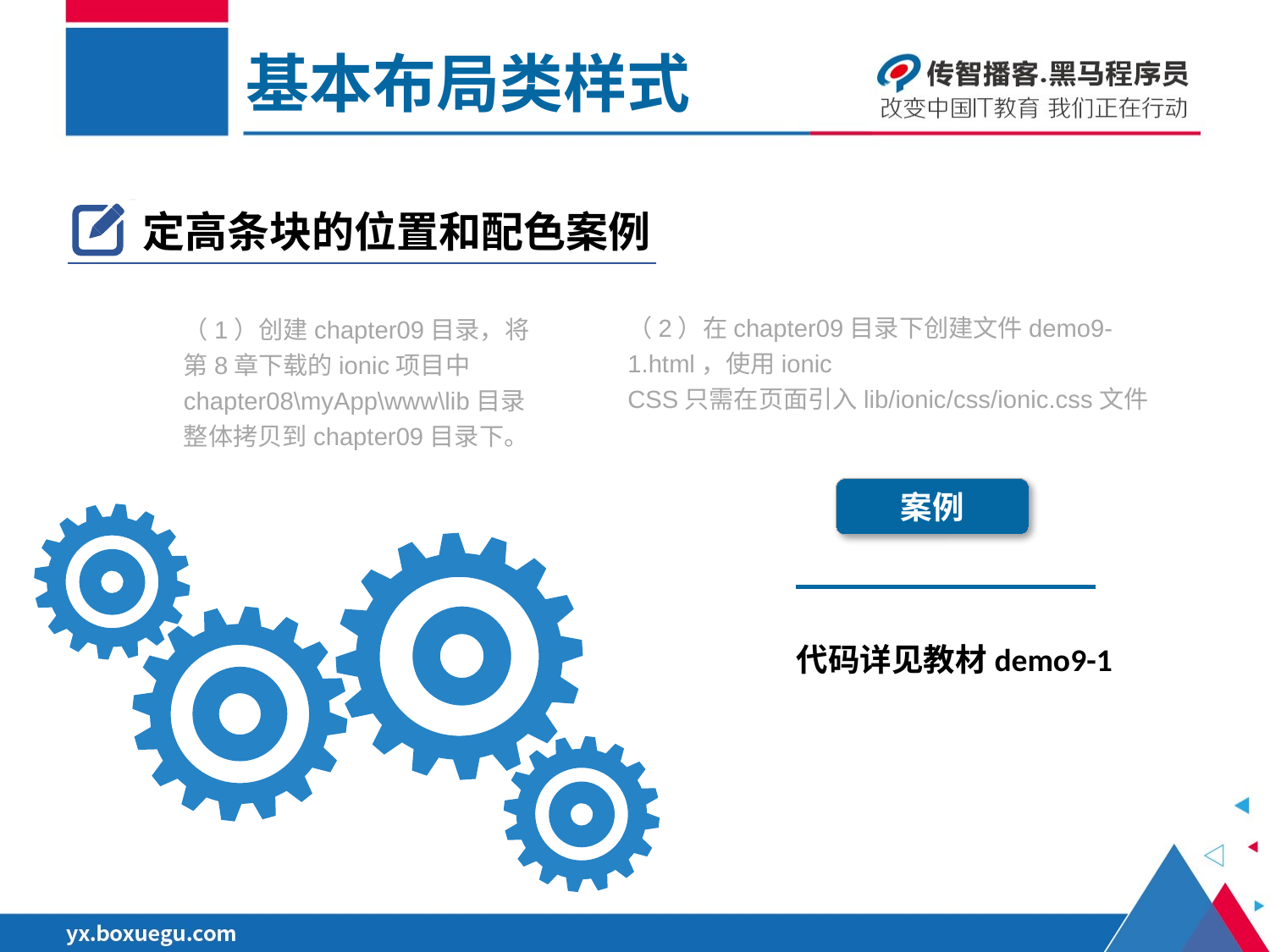

基本布局类样式
定高条块的位置和配色案例

（2）在chapter09目录下创建文件demo9-1.html，使用ionic CSS只需在页面引入lib/ionic/css/ionic.css文件
（1）创建chapter09目录，将第8章下载的ionic项目中chapter08\myApp\www\lib目录整体拷贝到chapter09目录下。
案例

代码详见教材demo9-1